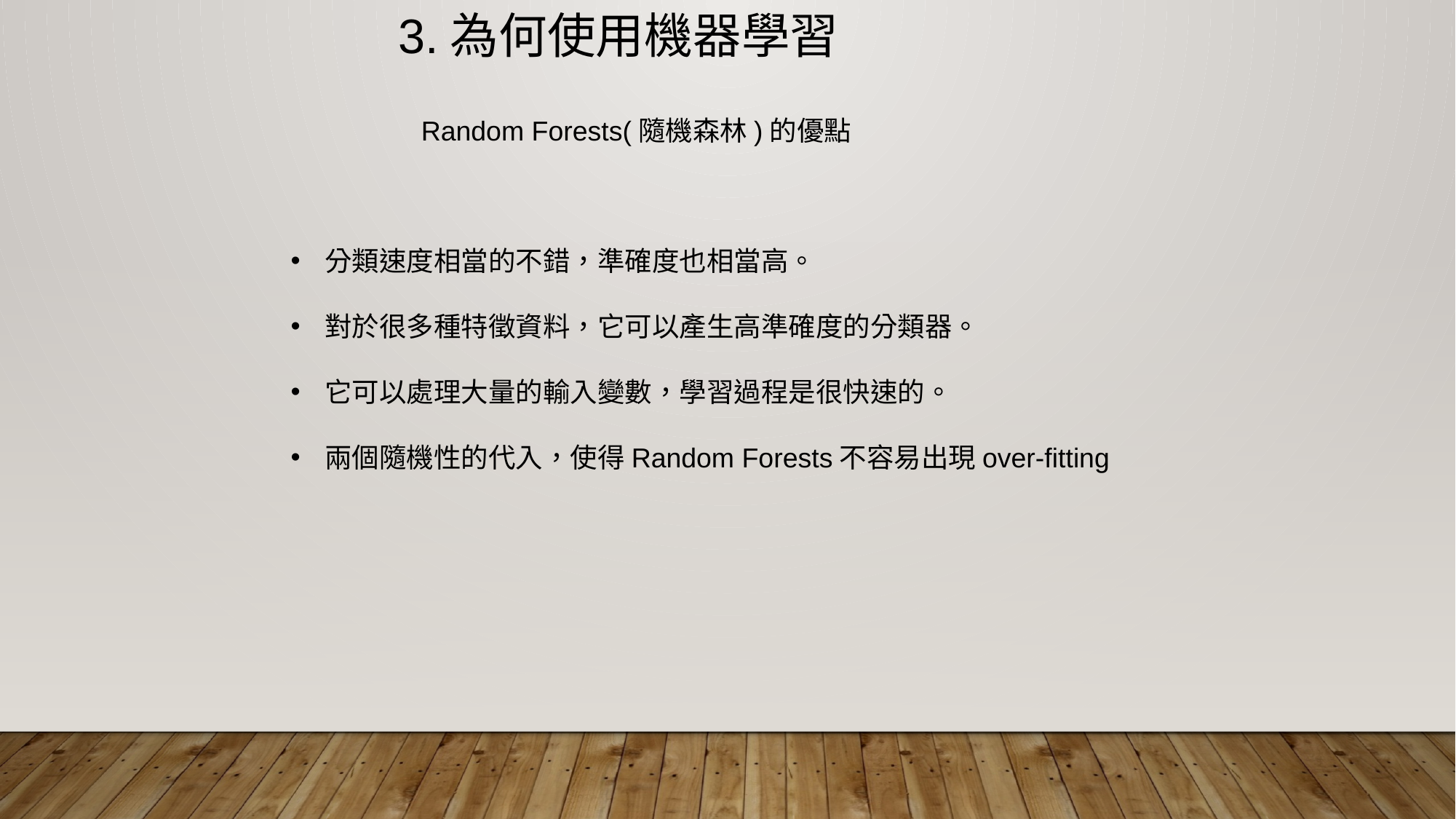

3.為何使用機器學習
Random Forests(隨機森林)的優點
分類速度相當的不錯，準確度也相當高。

對於很多種特徵資料，它可以產生高準確度的分類器。

它可以處理大量的輸入變數，學習過程是很快速的。

兩個隨機性的代入，使得Random Forests不容易出現over-fitting